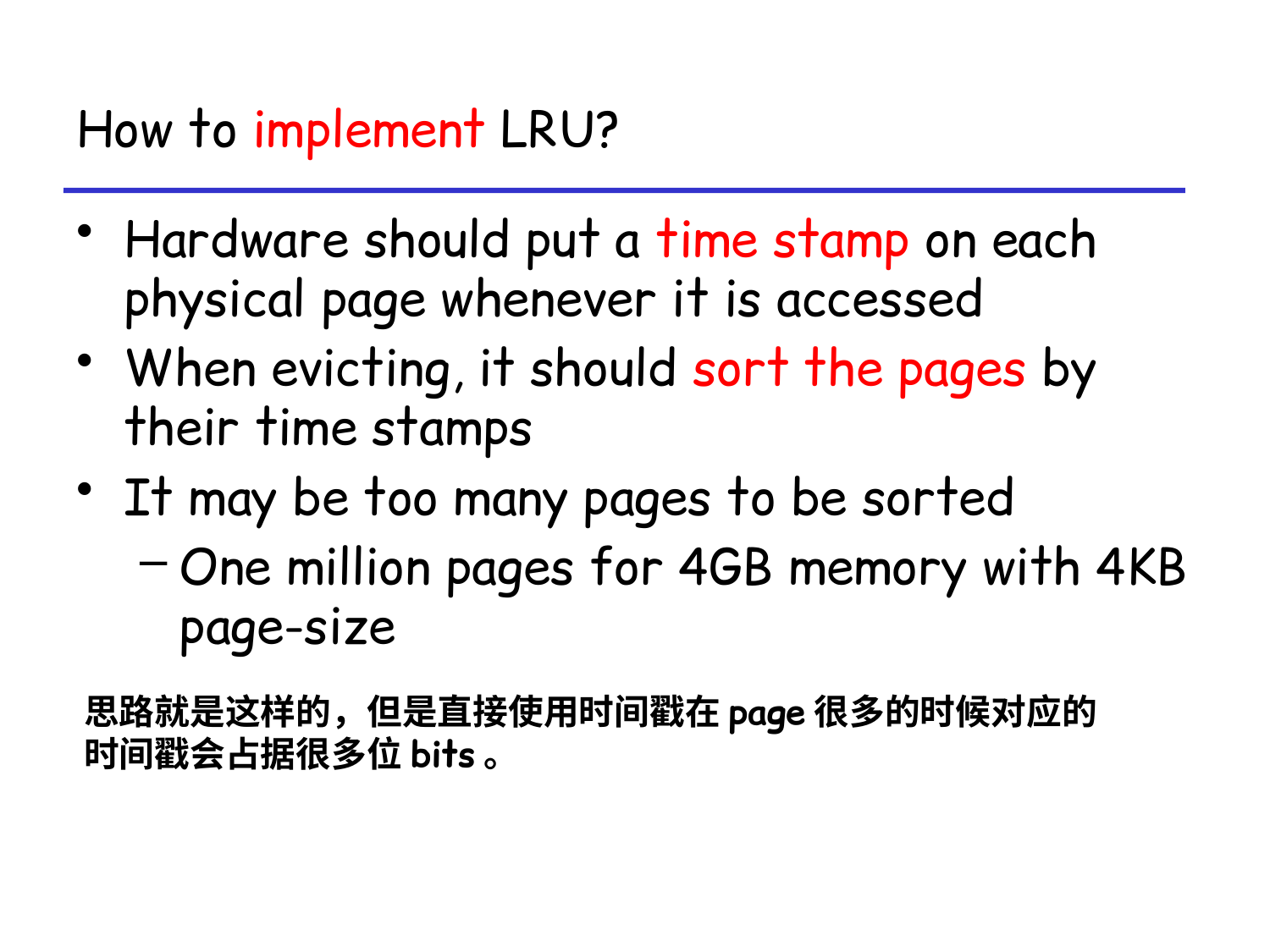

# How to implement LRU?
Hardware should put a time stamp on each physical page whenever it is accessed
When evicting, it should sort the pages by their time stamps
It may be too many pages to be sorted
One million pages for 4GB memory with 4KB page-size
思路就是这样的，但是直接使用时间戳在page很多的时候对应的
时间戳会占据很多位bits。